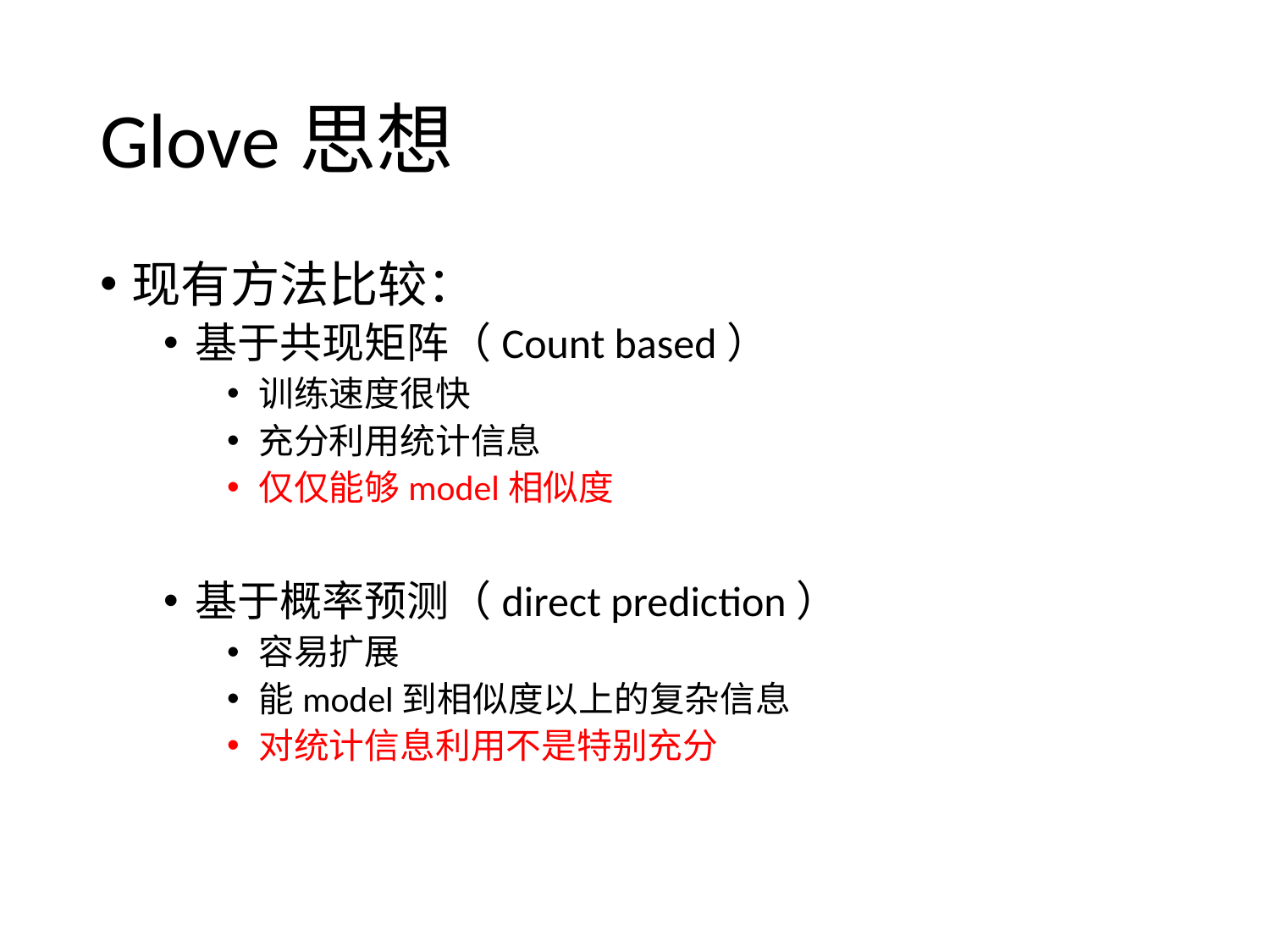

# Glove思想
现有方法比较：
基于共现矩阵（Count based）
训练速度很快
充分利用统计信息
仅仅能够model相似度

基于概率预测（direct prediction）
容易扩展
能model到相似度以上的复杂信息
对统计信息利用不是特别充分